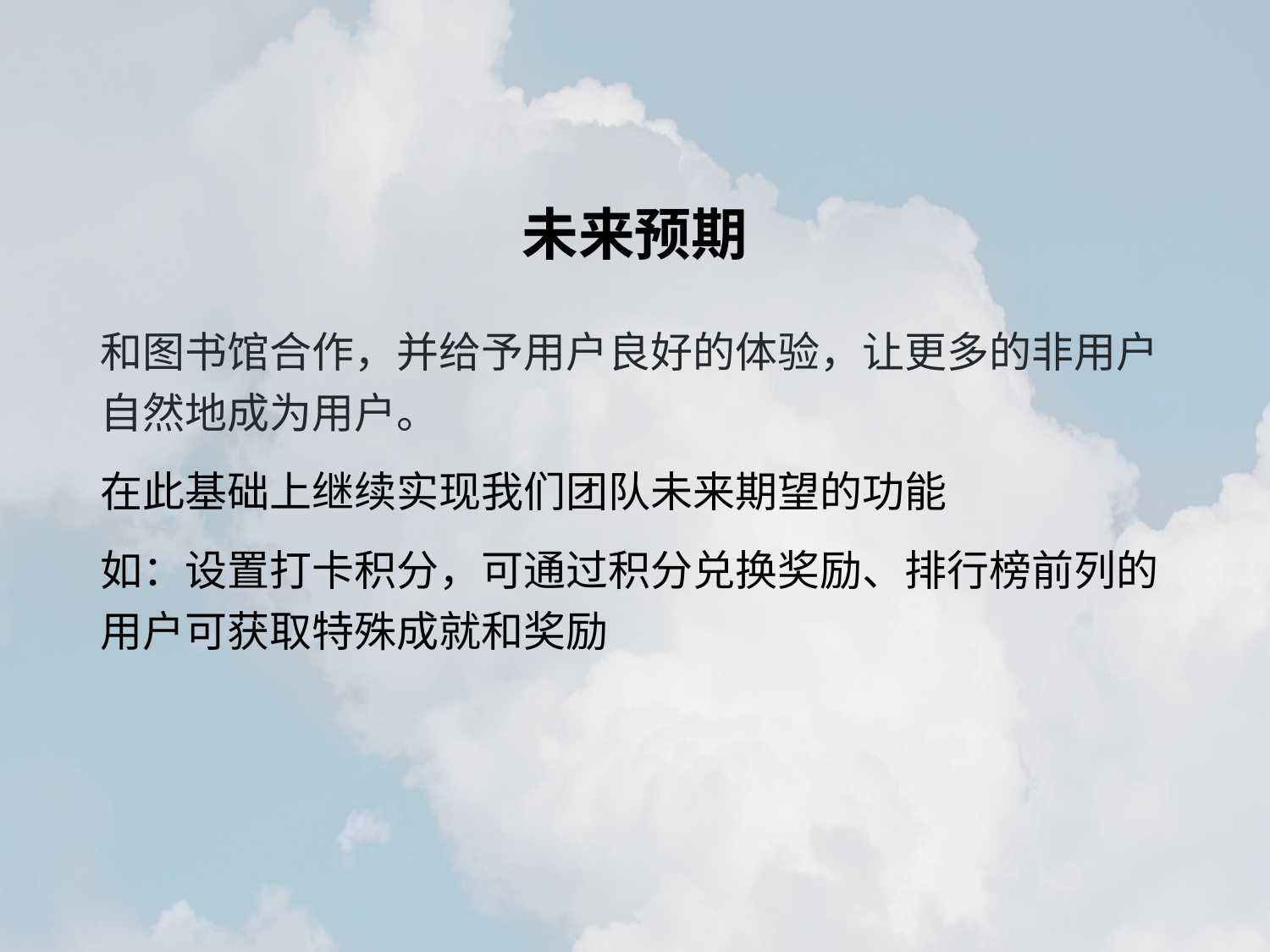

# 未来预期
和图书馆合作，并给予用户良好的体验，让更多的非用户自然地成为用户。
在此基础上继续实现我们团队未来期望的功能
如：设置打卡积分，可通过积分兑换奖励、排行榜前列的用户可获取特殊成就和奖励